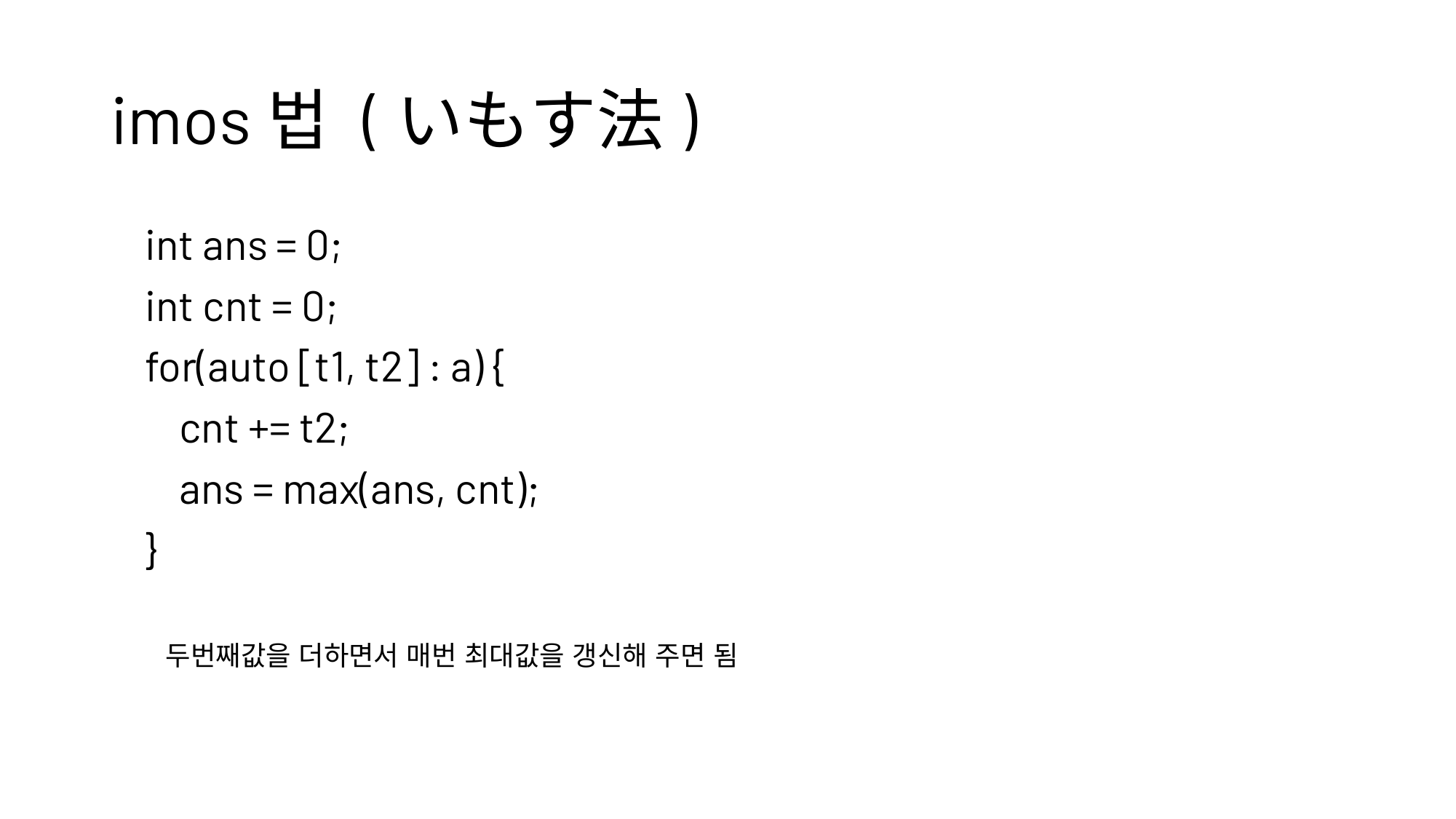

# imos법 (いもす法)
    int ans = 0;
    int cnt = 0;
    for(auto [t1, t2] : a) {
        cnt += t2;
        ans = max(ans, cnt);
    }
두번째값을 더하면서 매번 최대값을 갱신해 주면 됨